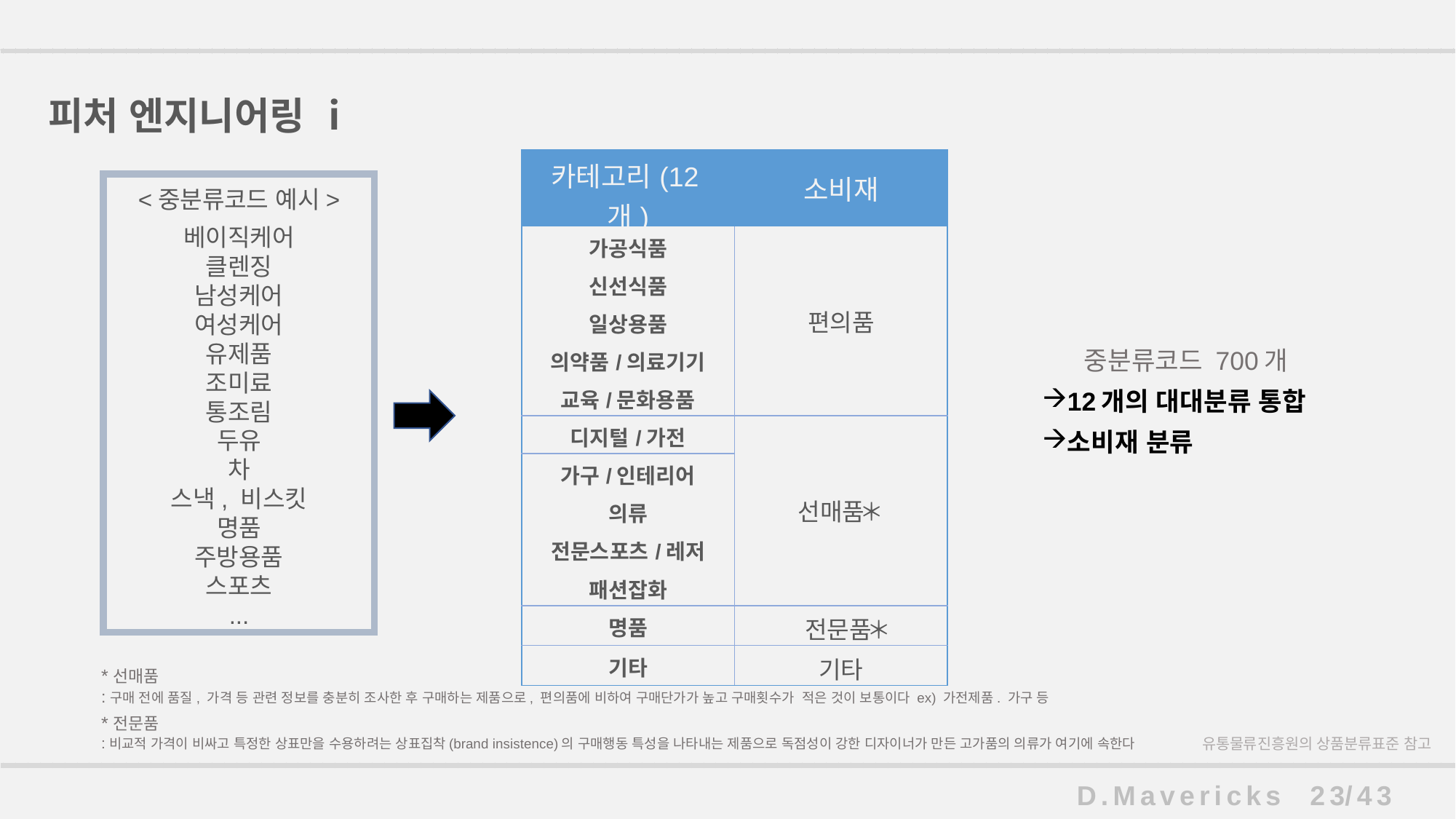

# 피처 엔지니어링 ⅰ
| 카테고리(12개) | 소비재 |
| --- | --- |
| 가공식품 | 편의품 |
| 신선식품 |  |
| 일상용품 |  |
| 의약품/의료기기 |  |
| 교육/문화용품 |  |
| 디지털/가전 | 선매품＊ |
| 가구/인테리어 |  |
| 의류 |  |
| 전문스포츠/레저 |  |
| 패션잡화 |  |
| 명품 | 전문품＊ |
| 기타 | 기타 |

<중분류코드 예시>

베이직케어
클렌징
남성케어
여성케어
유제품
조미료
통조림
두유
차
스낵, 비스킷
명품
주방용품
스포츠
...
     중분류코드 700개
12개의 대대분류 통합
소비재 분류

*선매품
:구매 전에 품질, 가격 등 관련 정보를 충분히 조사한 후 구매하는 제품으로, 편의품에 비하여 구매단가가 높고 구매횟수가  적은 것이 보통이다 ex) 가전제품. 가구 등

*전문품
:비교적 가격이 비싸고 특정한 상표만을 수용하려는 상표집착(brand insistence)의 구매행동 특성을 나타내는 제품으로 독점성이 강한 디자이너가 만든 고가품의 의류가 여기에 속한다
유통물류진흥원의 상품분류표준 참고

D.Mavericks  23/43